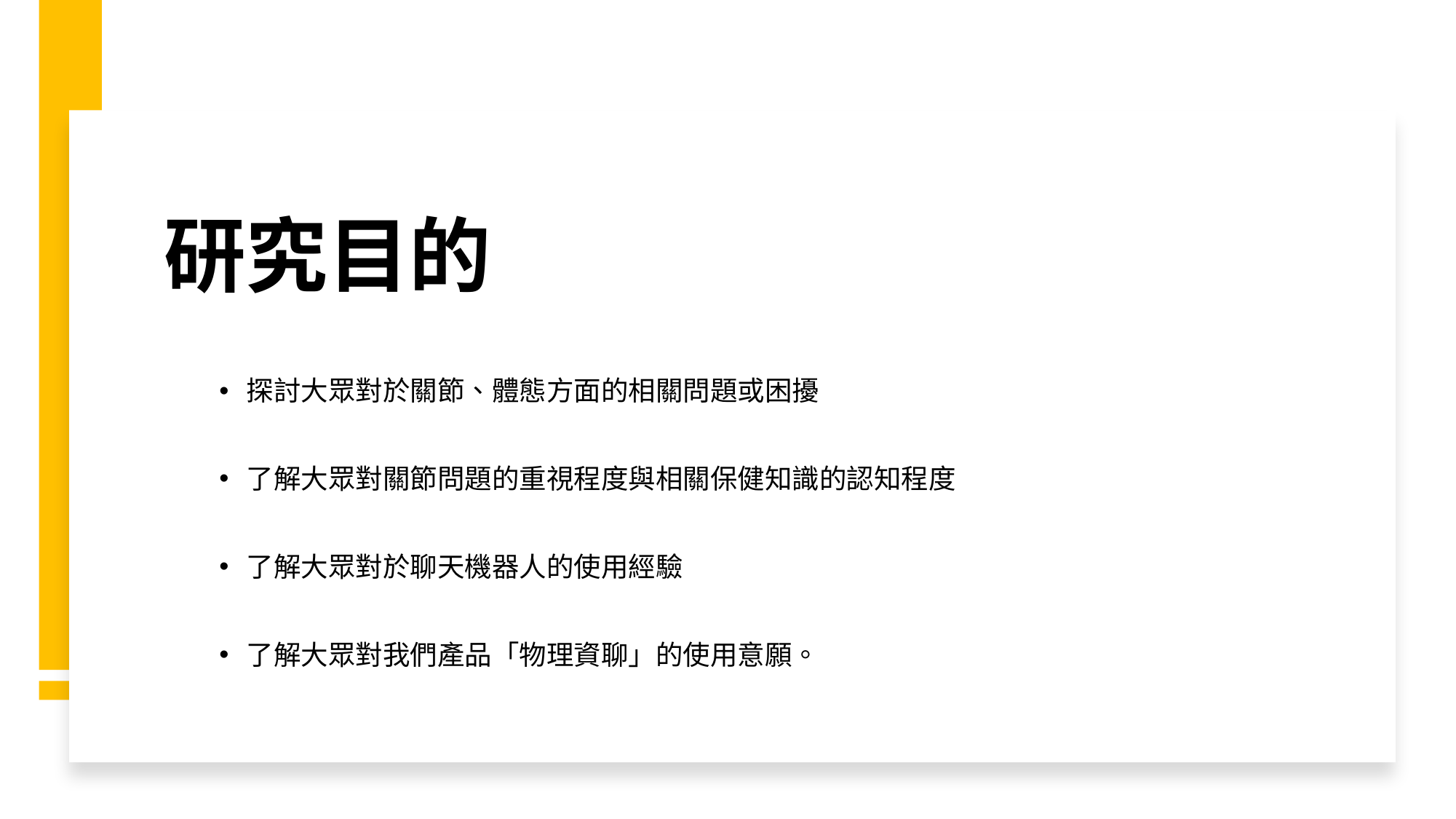

# 研究目的

探討大眾對於關節、體態方面的相關問題或困擾

了解大眾對關節問題的重視程度與相關保健知識的認知程度

了解大眾對於聊天機器人的使用經驗

了解大眾對我們產品「物理資聊」的使用意願。